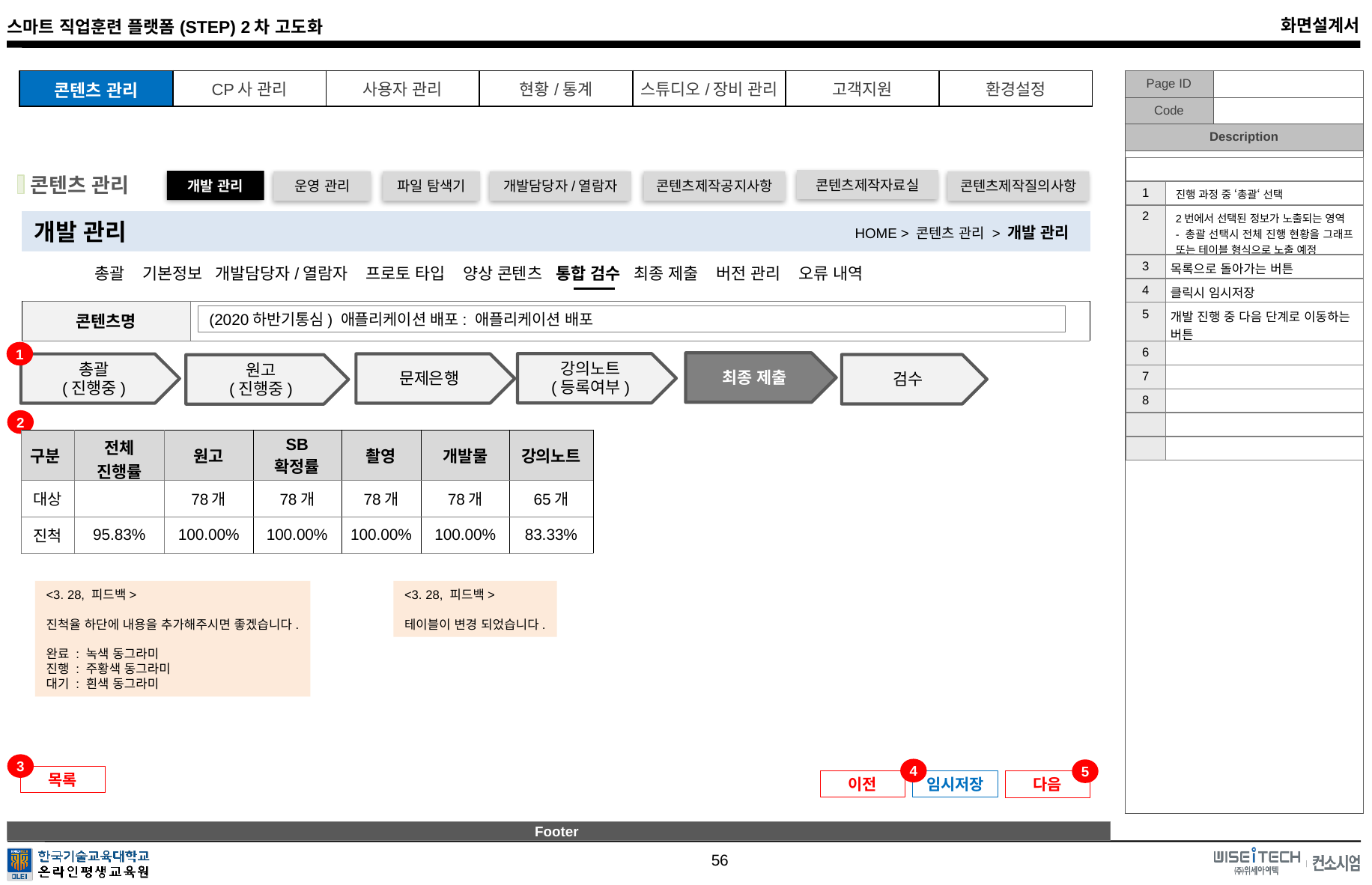

|  |  |
| --- | --- |
| 1 | 진행 과정 중 ‘총괄‘ 선택 |
| 2 | 2번에서 선택된 정보가 노출되는 영역 - 총괄 선택시 전체 진행 현황을 그래프 또는 테이블 형식으로 노출 예정 |
| 3 | 목록으로 돌아가는 버튼 |
| 4 | 클릭시 임시저장 |
| 5 | 개발 진행 중 다음 단계로 이동하는 버튼 |
| 6 |  |
| 7 |  |
| 8 |  |
|  |  |
|  |  |
콘텐츠 관리
콘텐츠제작자료실
개발 관리
운영 관리
파일 탐색기
개발담당자/열람자
콘텐츠제작공지사항
콘텐츠제작질의사항

개발 관리
HOME > 콘텐츠 관리 > 개발 관리
총괄    기본정보   개발담당자/열람자    프로토 타입    양상 콘텐츠   통합 검수   최종 제출    버전 관리    오류 내역
| 콘텐츠명 |  |
| --- | --- |
(2020하반기통심) 애플리케이션 배포: 애플리케이션 배포
1
최종 제출
강의노트
(등록여부)
문제은행
총괄
(진행중)
검수
원고
(진행중)
2
| 구분 | 전체 진행률 | 원고 | SB 확정률 | 촬영 | 개발물 | 강의노트 |
| --- | --- | --- | --- | --- | --- | --- |
| 대상 |  | 78개 | 78개 | 78개 | 78개 | 65개 |
| 진척 | 95.83% | 100.00% | 100.00% | 100.00% | 100.00% | 83.33% |
<3. 28, 피드백>

진척율 하단에 내용을 추가해주시면 좋겠습니다.

완료 : 녹색 동그라미
진행 : 주황색 동그라미
대기 : 흰색 동그라미
<3. 28, 피드백>

테이블이 변경 되었습니다.
3
4
5
목록
이전
임시저장
다음
Footer